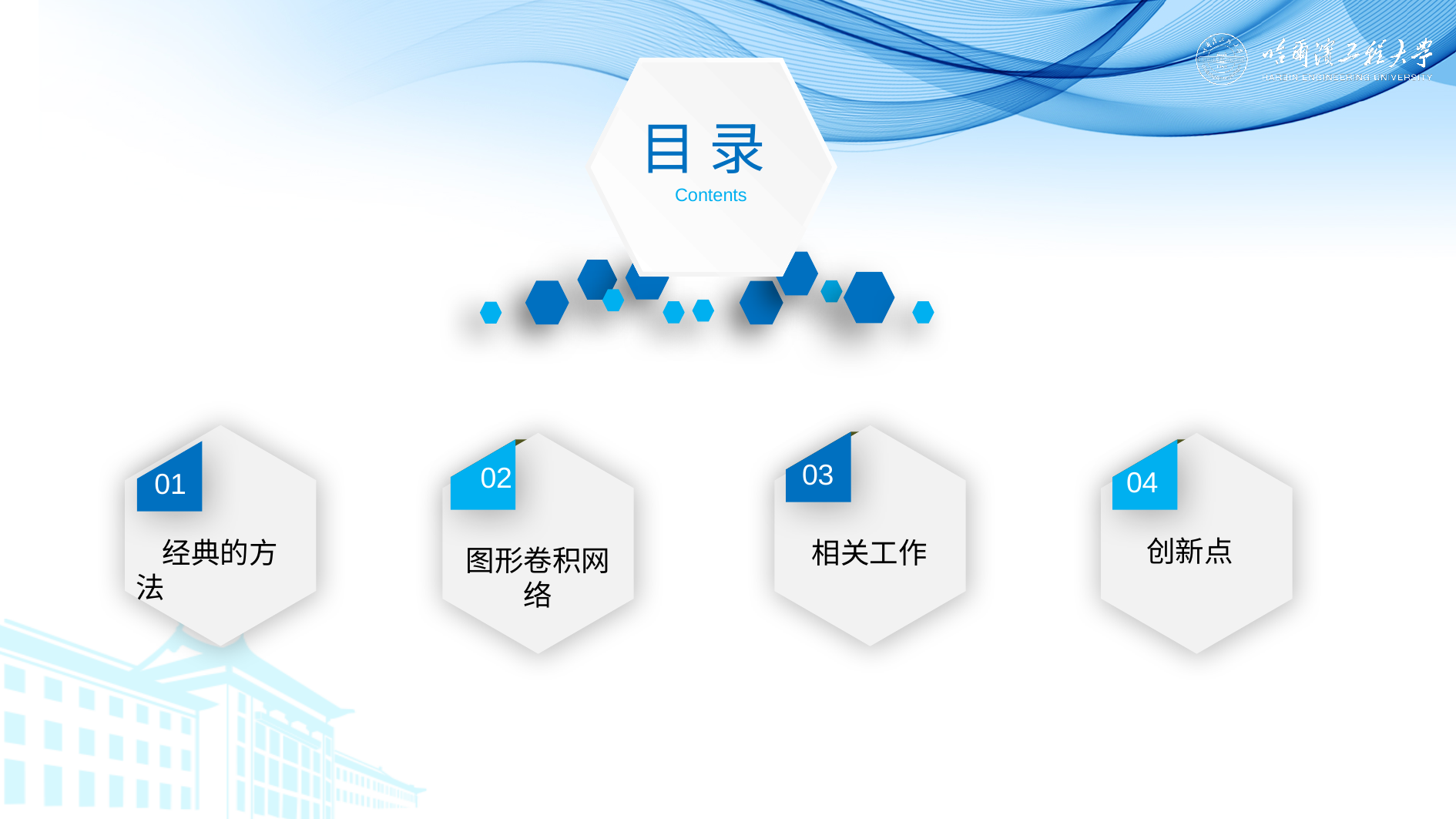

目 录
Contents

   经典的方法

01

   相关工作

03

图形卷积网络

02

04

  创新点